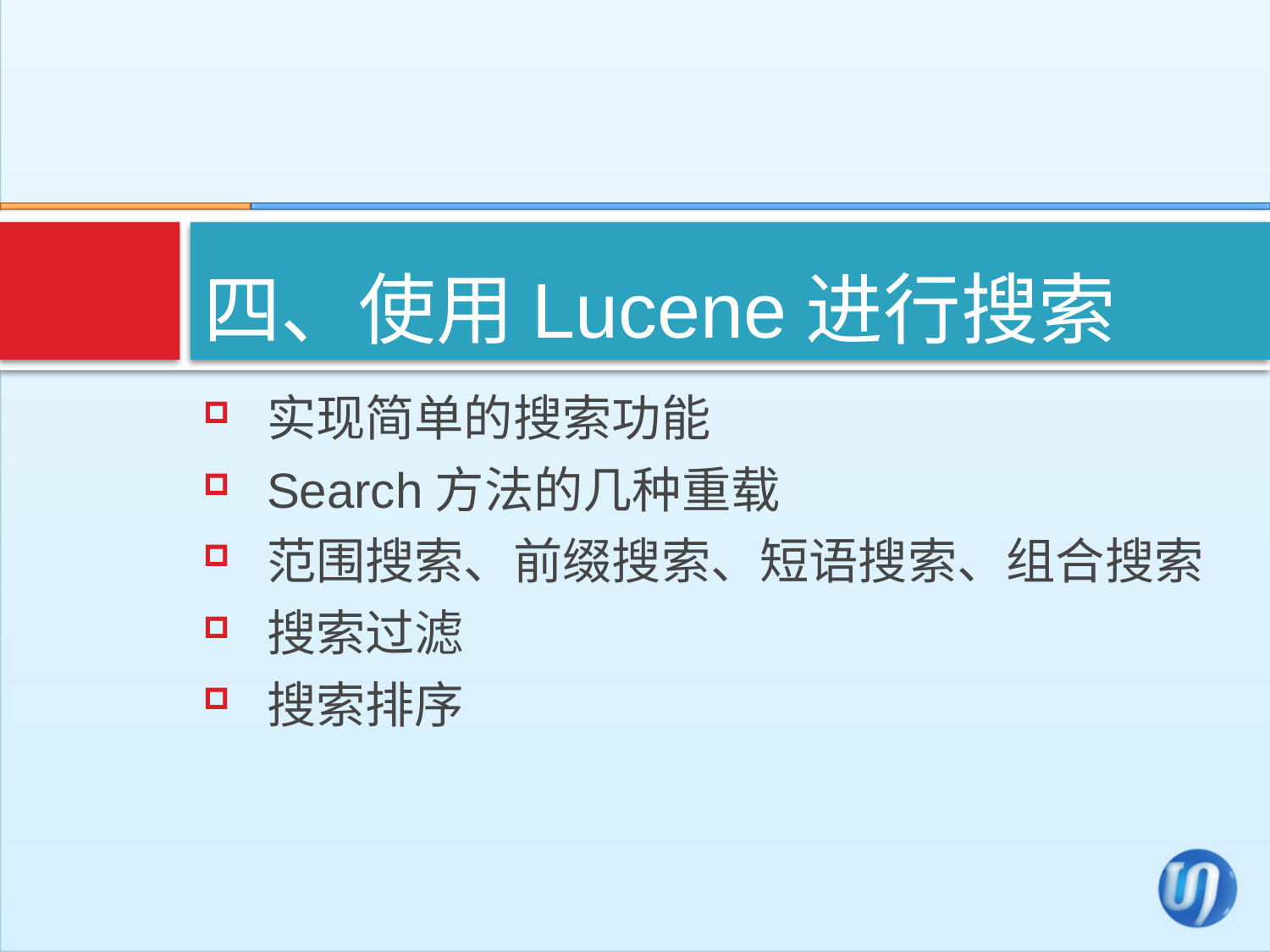

# 四、使用Lucene进行搜索
实现简单的搜索功能
Search方法的几种重载
范围搜索、前缀搜索、短语搜索、组合搜索
搜索过滤
搜索排序